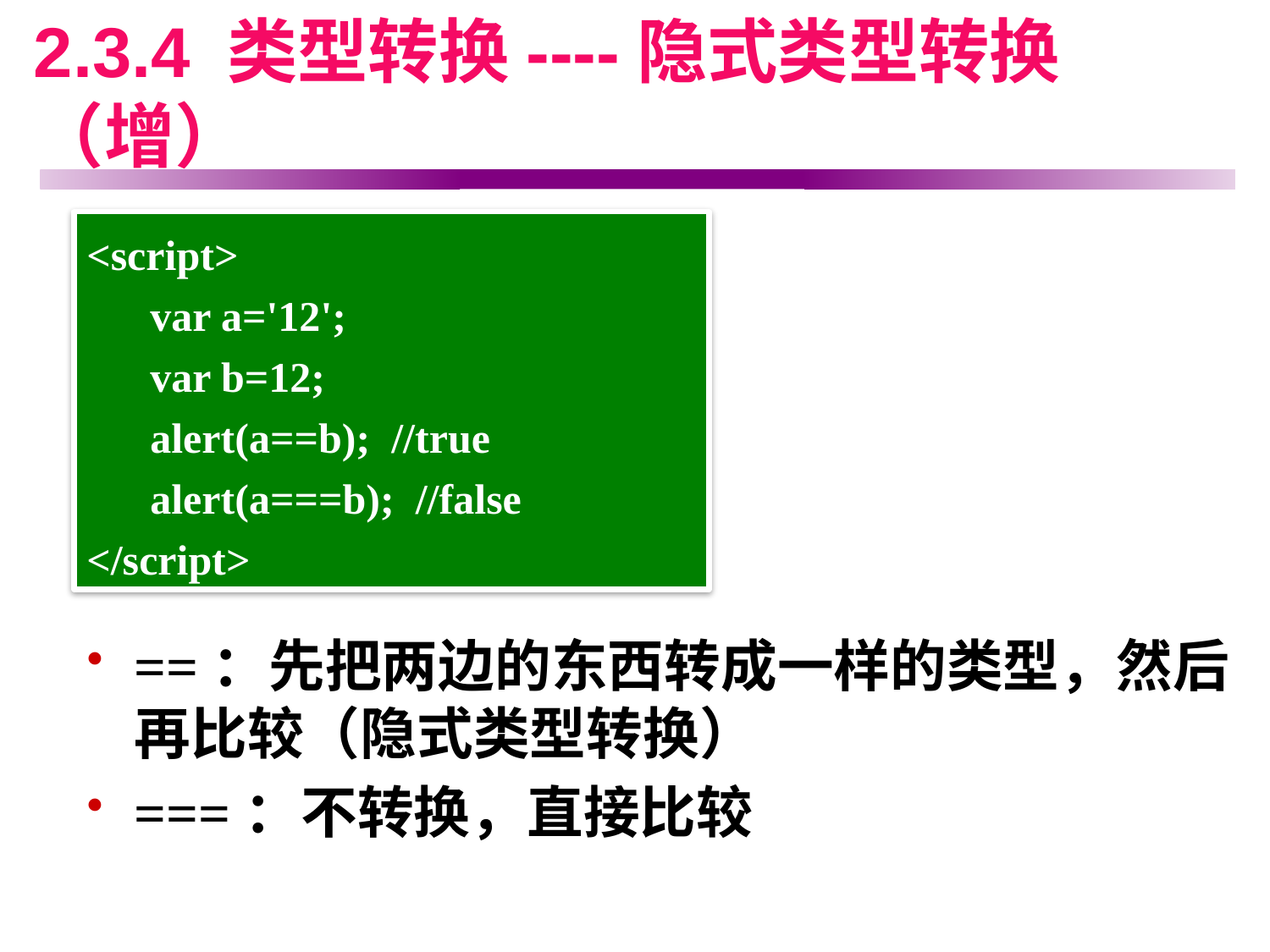

# 2.3.4 类型转换----隐式类型转换（增）
<script>
var a='12';
var b=12;
alert(a==b);  //true
alert(a===b);  //false
</script>
==：先把两边的东西转成一样的类型，然后再比较（隐式类型转换）
===：不转换，直接比较